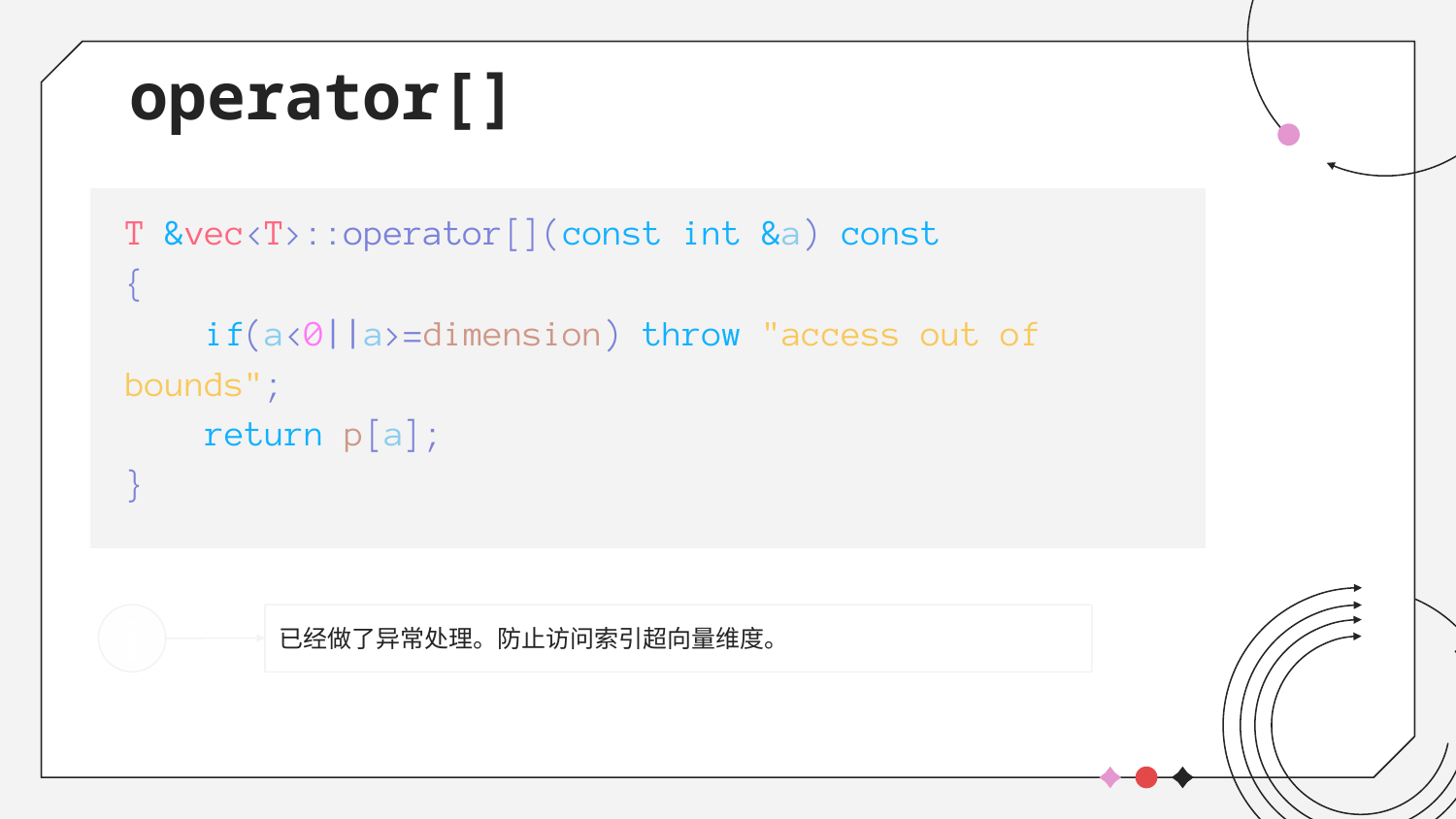

# operator[]
istream &operator>>(istream &in,vec<T> &a) {
    in>>a.dimension;
    if(a.dimension<0||a.dimension>100){
        std::fflush (stdin);
        throw "Error Dimension number!";
    }
    a.p=new T[a.dimension];
    for(int i=0;i<a.dimension;i++){
        in>>a.p[i];
    }
    return in;
}
ostream &operator<<(ostream &out,const vec<T> &a) {
    out<<'(';
    for(int i=0;i<a.dimension;i++){
        out<<a.p[i];
        if(i!=a.dimension-1) out<<',';
    }
    out<<")_{"<<a.dimension<<'}';
    return out;
}
template<typename T>
vec<T> &vec<T>::operator=(const vec &a)
{
    if(dimension){
        delete []p;
    }
    dimension=a.dimension;
    p=new double[dimension];
    for(int i=0;i<dimension;i++) p[i]=a.p[i];
    return *this;
}
T &vec<T>::operator[](const int &a) const
{
    if(a<0||a>=dimension) throw "access out of bounds";
    return p[a];
}

i
已经做了异常处理。防止访问索引超向量维度。